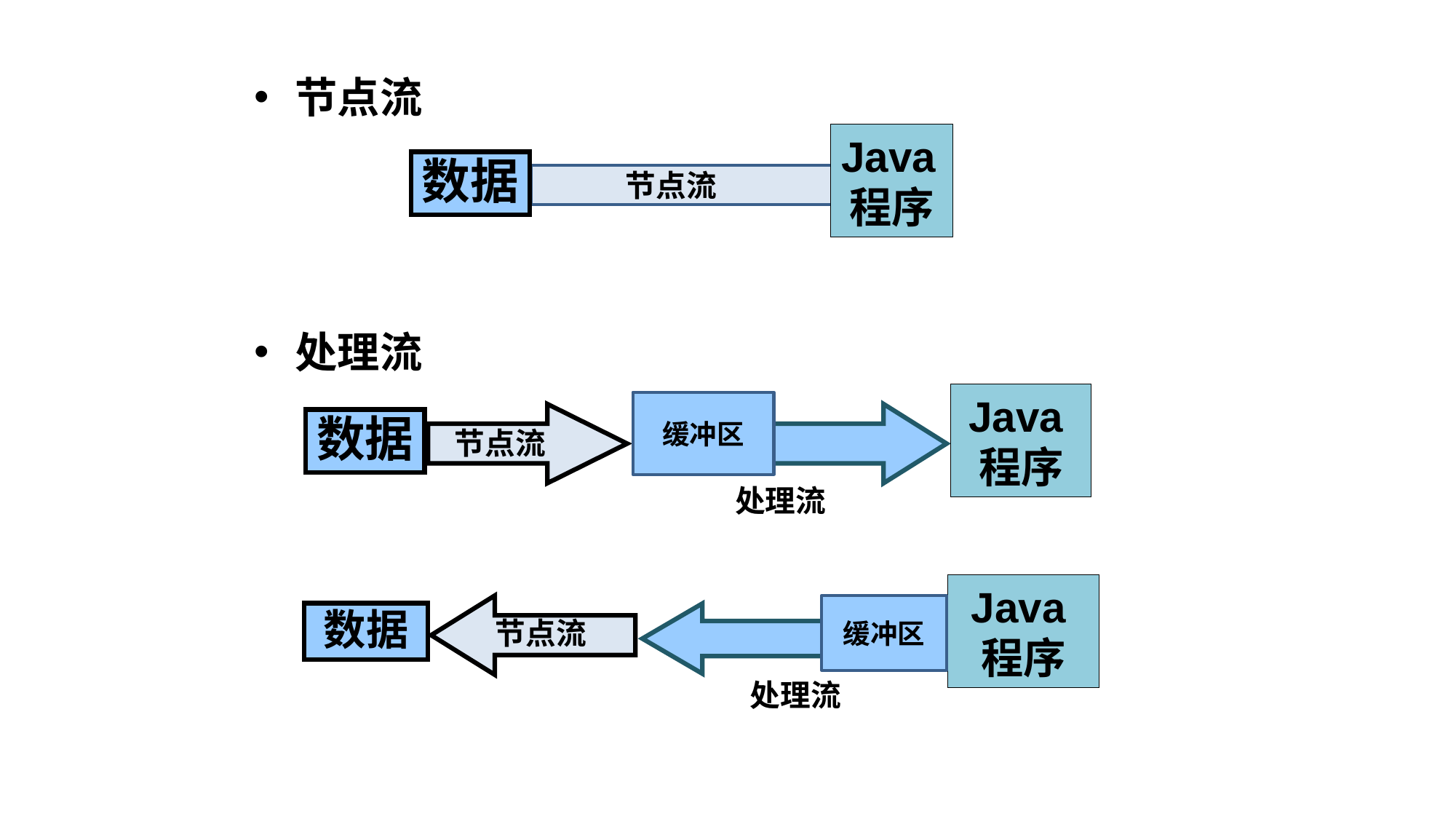

节点流

处理流
Java程序
数据

节点流
Java程序
缓冲区

数据
节点流
处理流
Java程序

缓冲区

数据
节点流
处理流
70